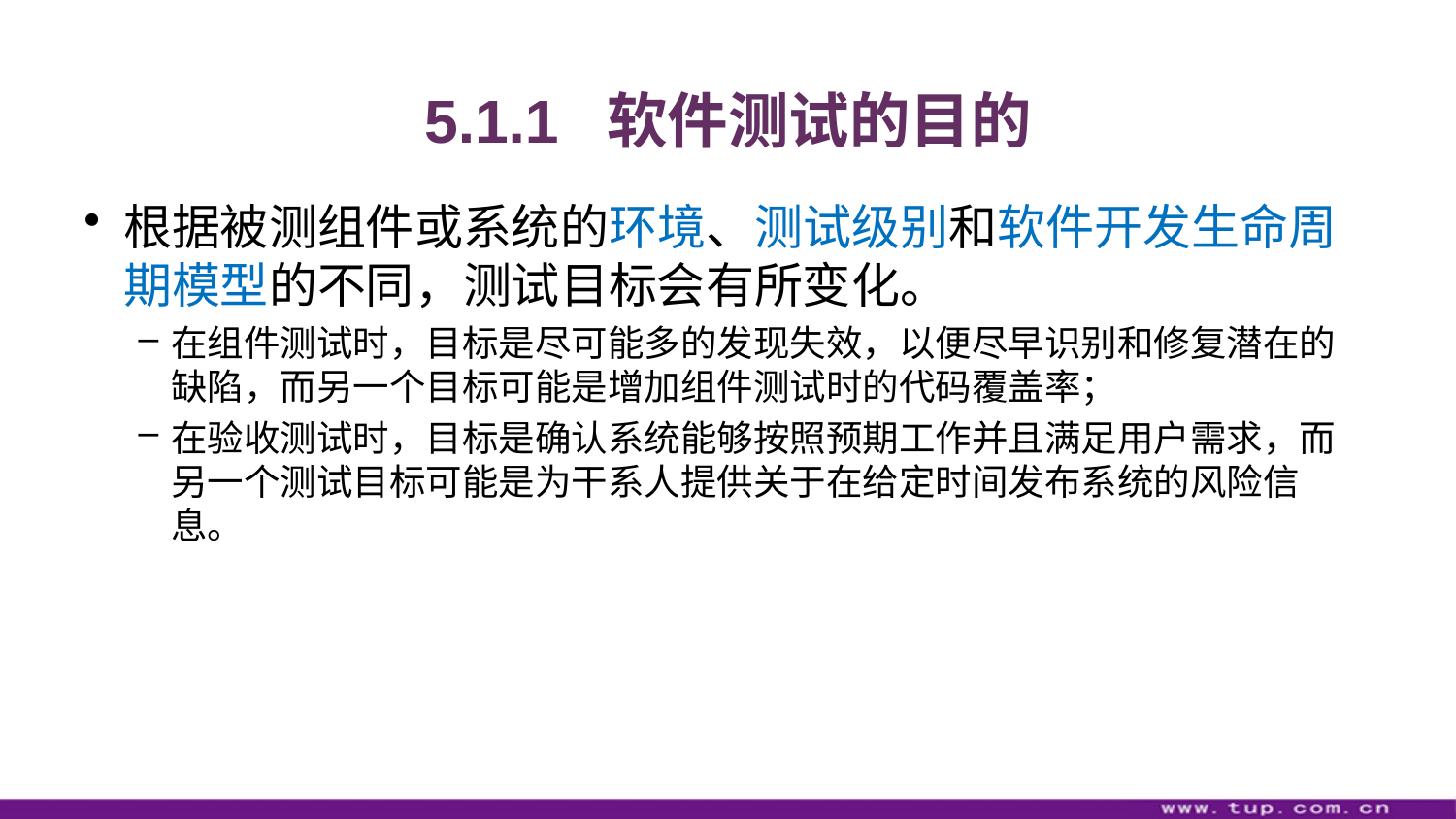

# 5.1.1  软件测试的目的
根据被测组件或系统的环境、测试级别和软件开发生命周期模型的不同，测试目标会有所变化。
在组件测试时，目标是尽可能多的发现失效，以便尽早识别和修复潜在的缺陷，而另一个目标可能是增加组件测试时的代码覆盖率；
在验收测试时，目标是确认系统能够按照预期工作并且满足用户需求，而另一个测试目标可能是为干系人提供关于在给定时间发布系统的风险信息。